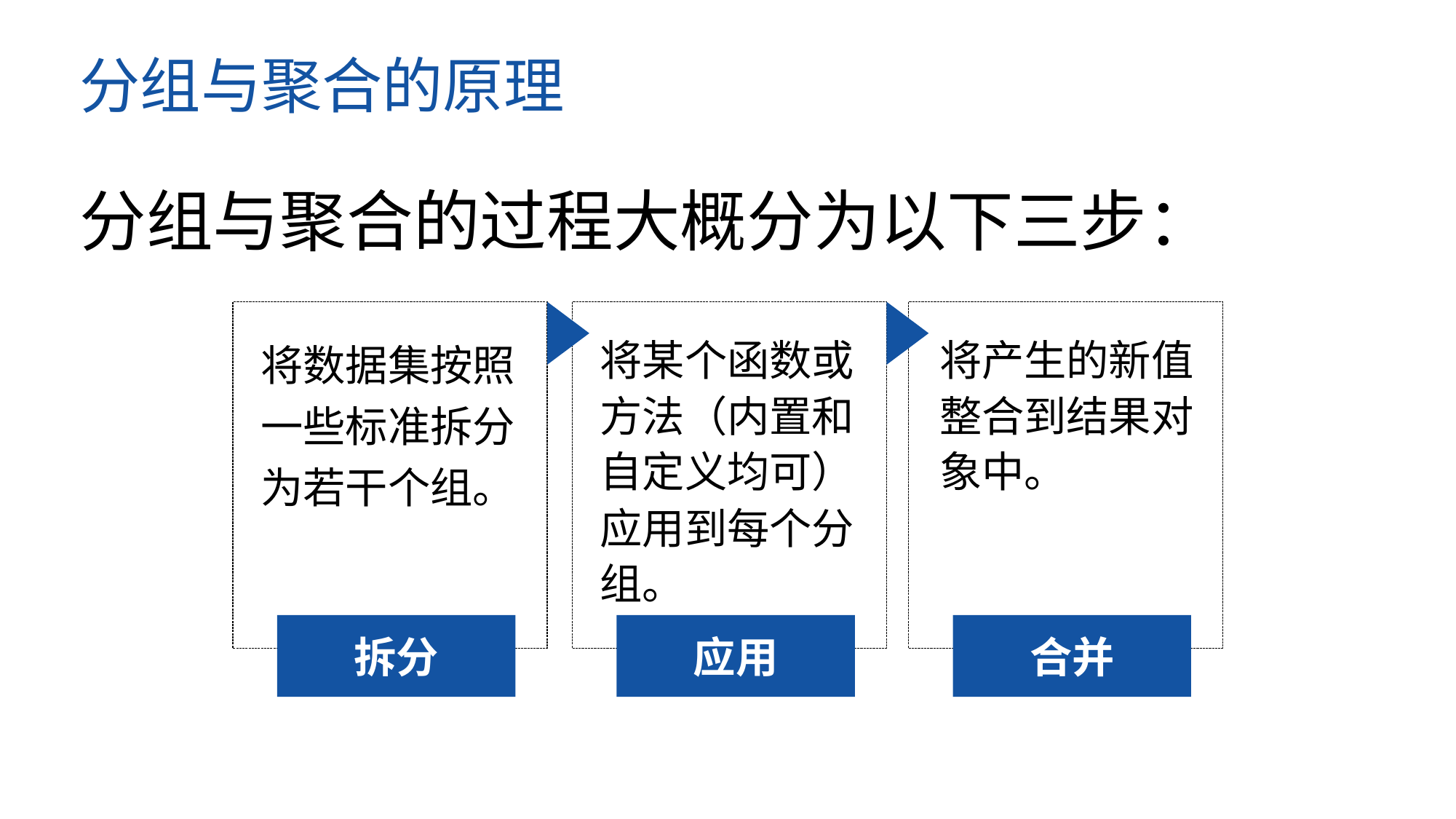

分组与聚合的原理
分组与聚合的过程大概分为以下三步：

将数据集按照一些标准拆分为若干个组。
将某个函数或方法（内置和自定义均可）应用到每个分组。
将产生的新值整合到结果对象中。
拆分
应用
合并